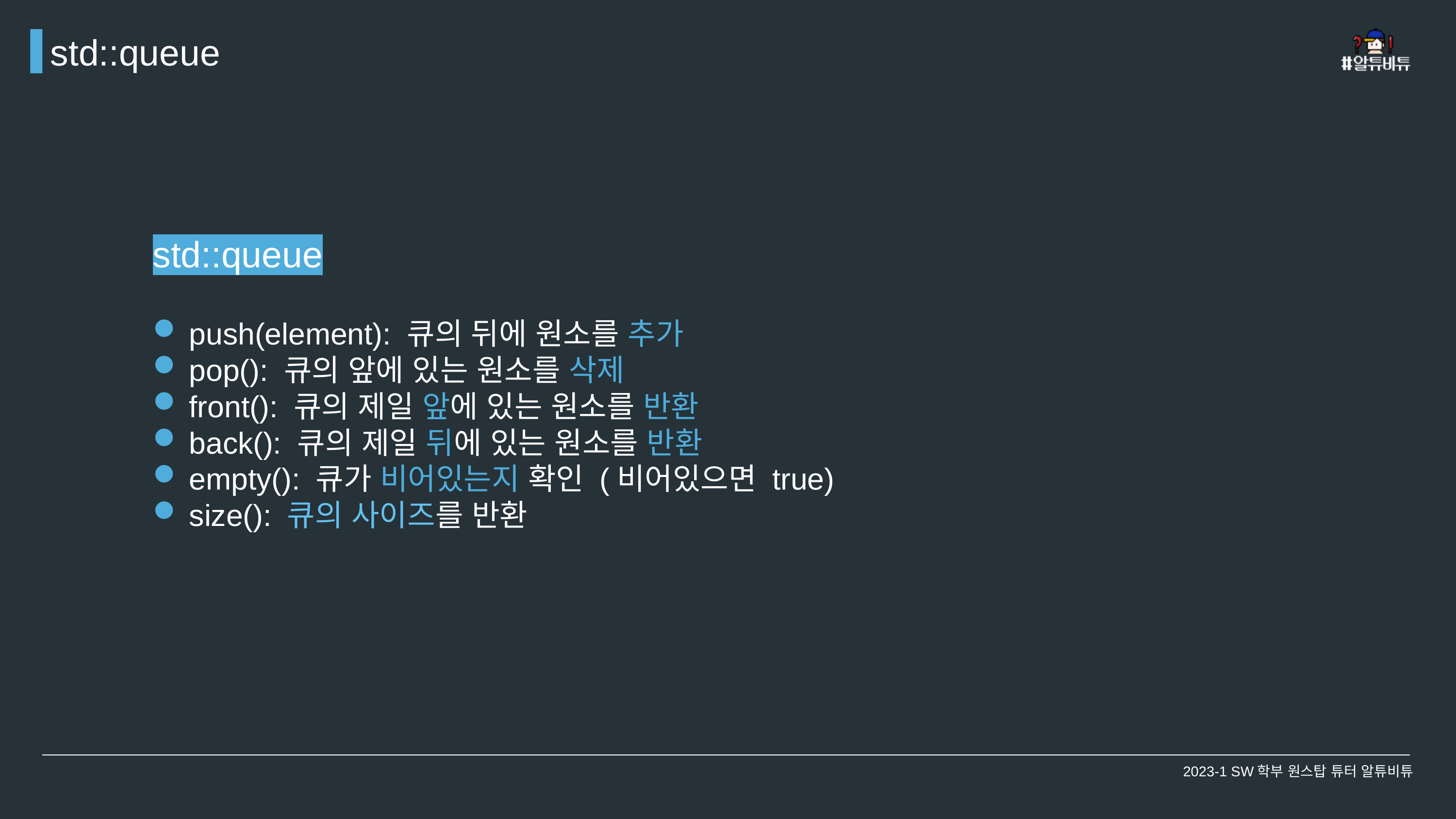

std::queue
std::queue
push(element): 큐의 뒤에 원소를 추가
pop(): 큐의 앞에 있는 원소를 삭제
front(): 큐의 제일 앞에 있는 원소를 반환
back(): 큐의 제일 뒤에 있는 원소를 반환
empty(): 큐가 비어있는지 확인 (비어있으면 true)
size(): 큐의 사이즈를 반환
2023-1 SW학부 원스탑 튜터 알튜비튜